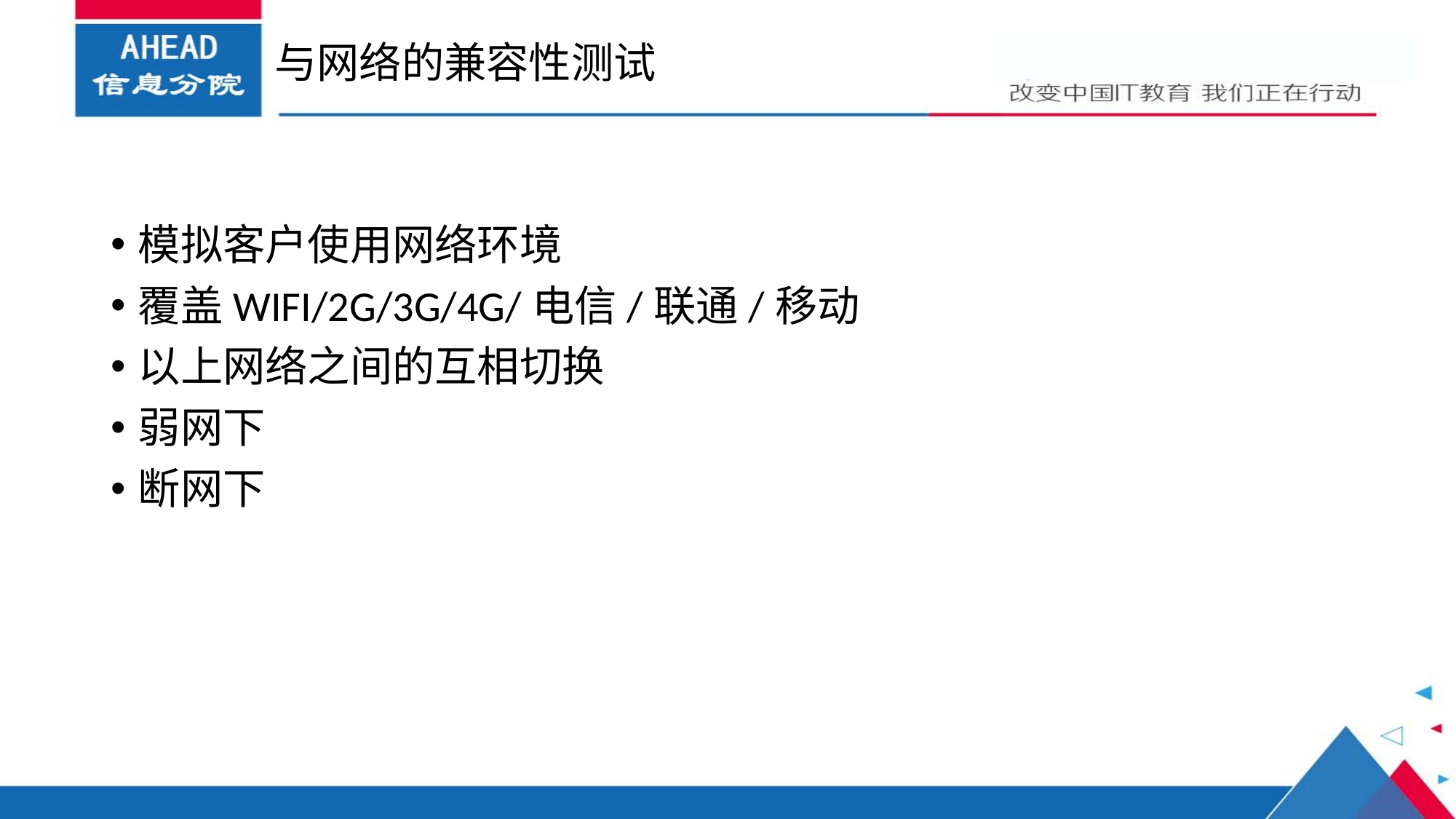

# 与网络的兼容性测试
模拟客户使用网络环境
覆盖WIFI/2G/3G/4G/电信/联通/移动
以上网络之间的互相切换
弱网下
断网下